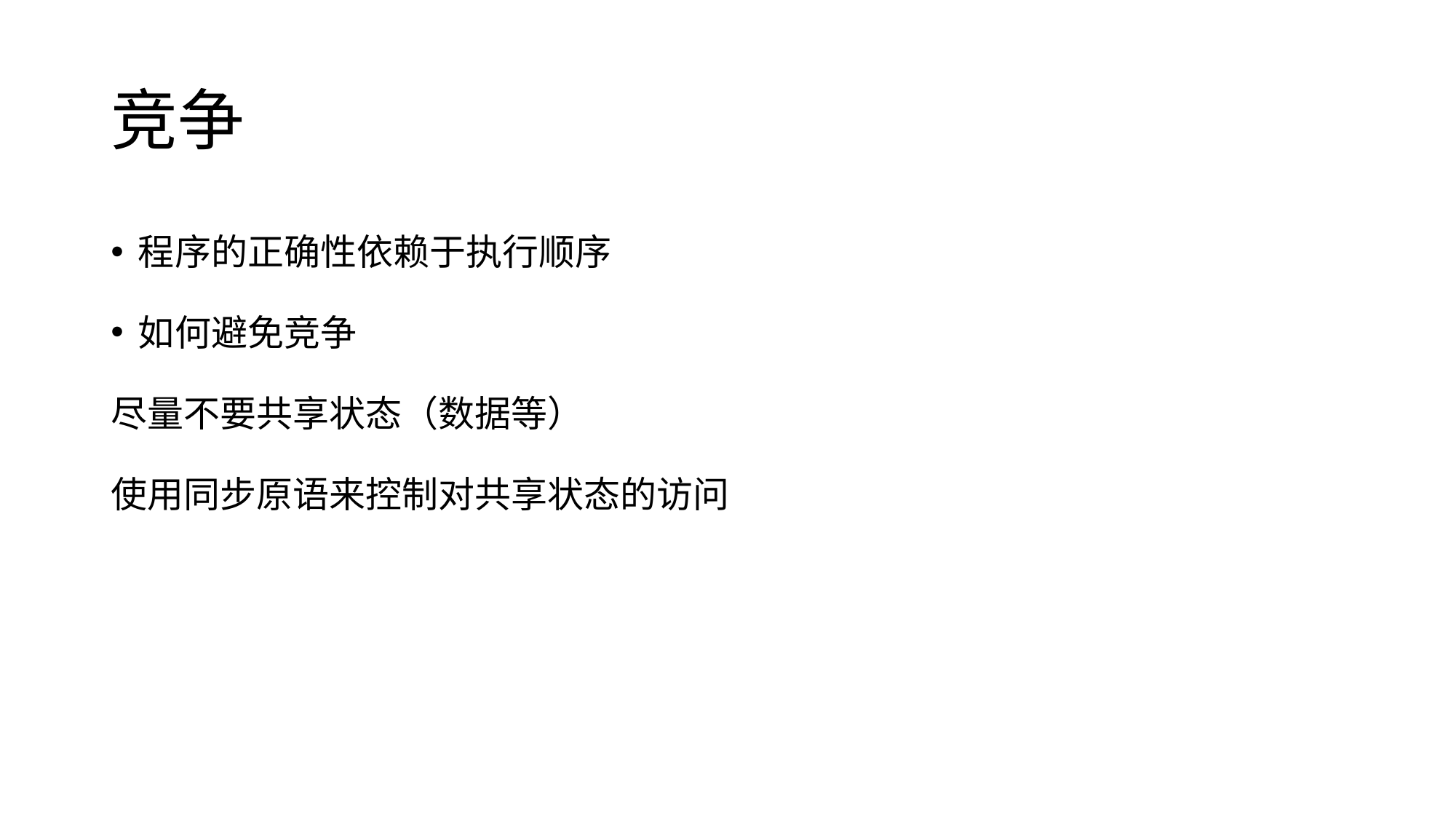

# 竞争
程序的正确性依赖于执行顺序
如何避免竞争
尽量不要共享状态（数据等）
使用同步原语来控制对共享状态的访问